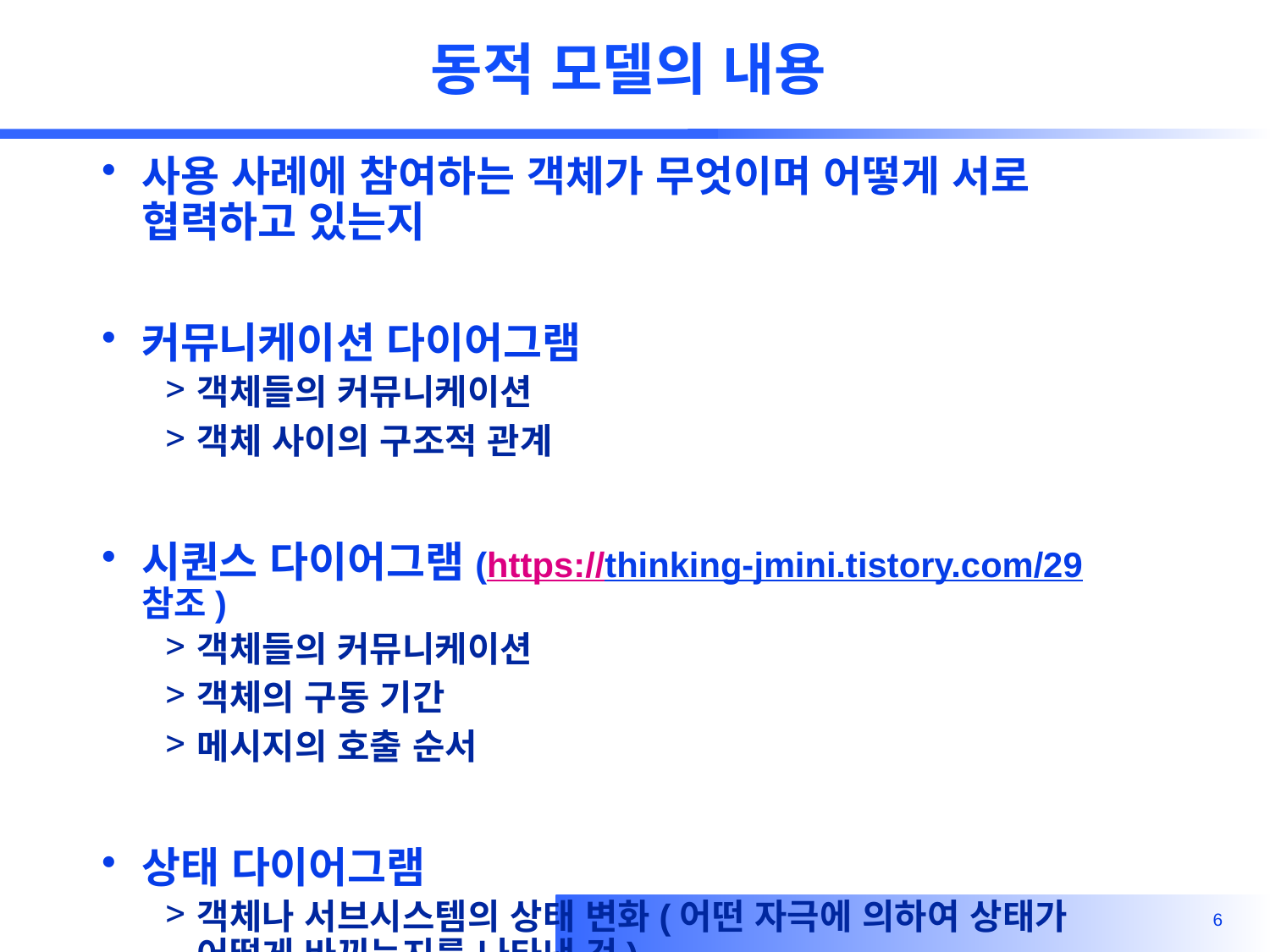

# 동적 모델의 내용
사용 사례에 참여하는 객체가 무엇이며 어떻게 서로 협력하고 있는지

커뮤니케이션 다이어그램
객체들의 커뮤니케이션
객체 사이의 구조적 관계

시퀀스 다이어그램(https://thinking-jmini.tistory.com/29 참조)
객체들의 커뮤니케이션
객체의 구동 기간
메시지의 호출 순서

상태 다이어그램
객체나 서브시스템의 상태 변화(어떤 자극에 의하여 상태가 어떻게 바뀌는지를 나타낸 것)